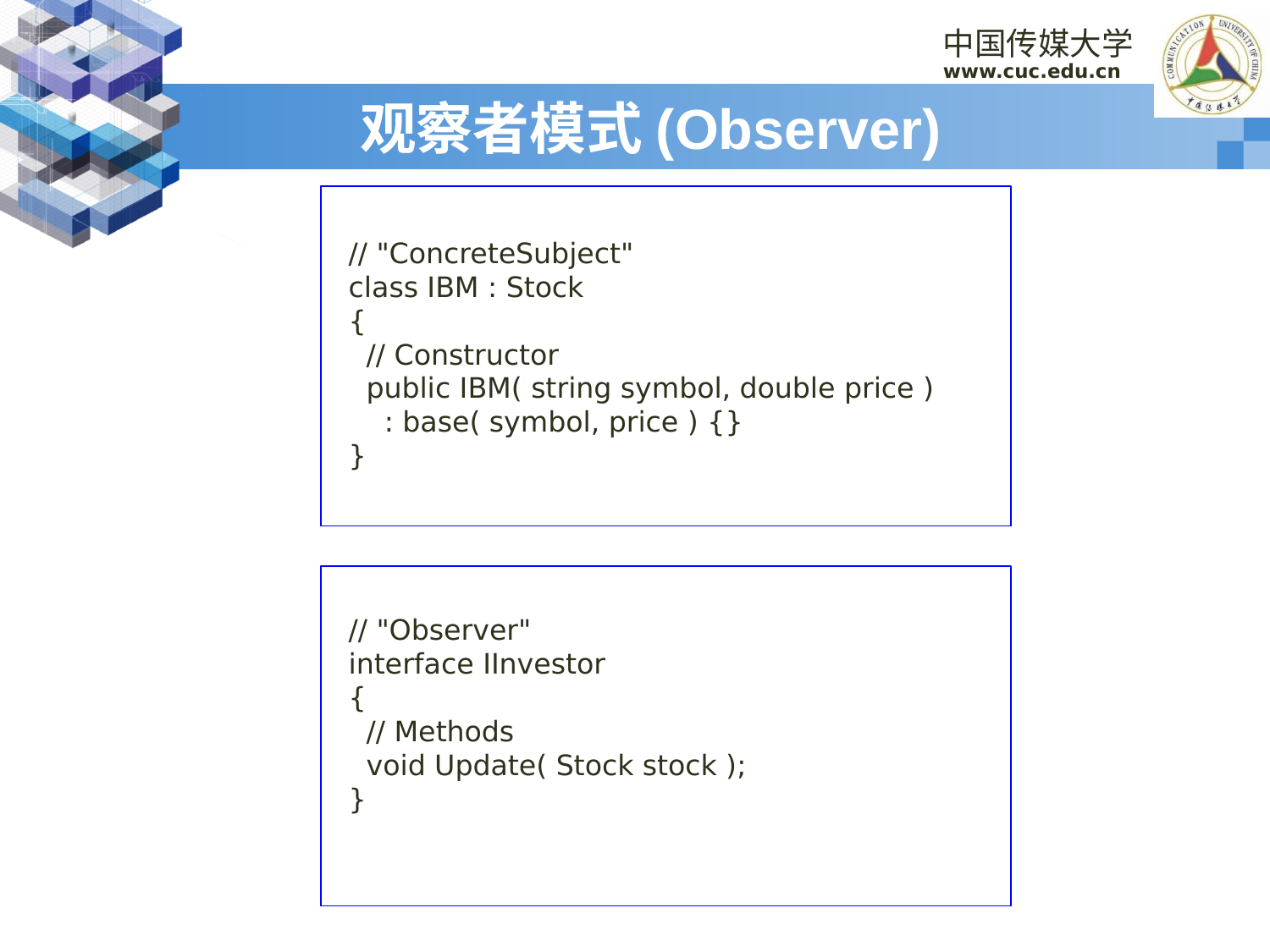

# 观察者模式(Observer)

// "ConcreteSubject"
class IBM : Stock
{
  // Constructor
  public IBM( string symbol, double price )
    : base( symbol, price ) {}
}

// "Observer"
interface IInvestor
{
  // Methods
  void Update( Stock stock );
}